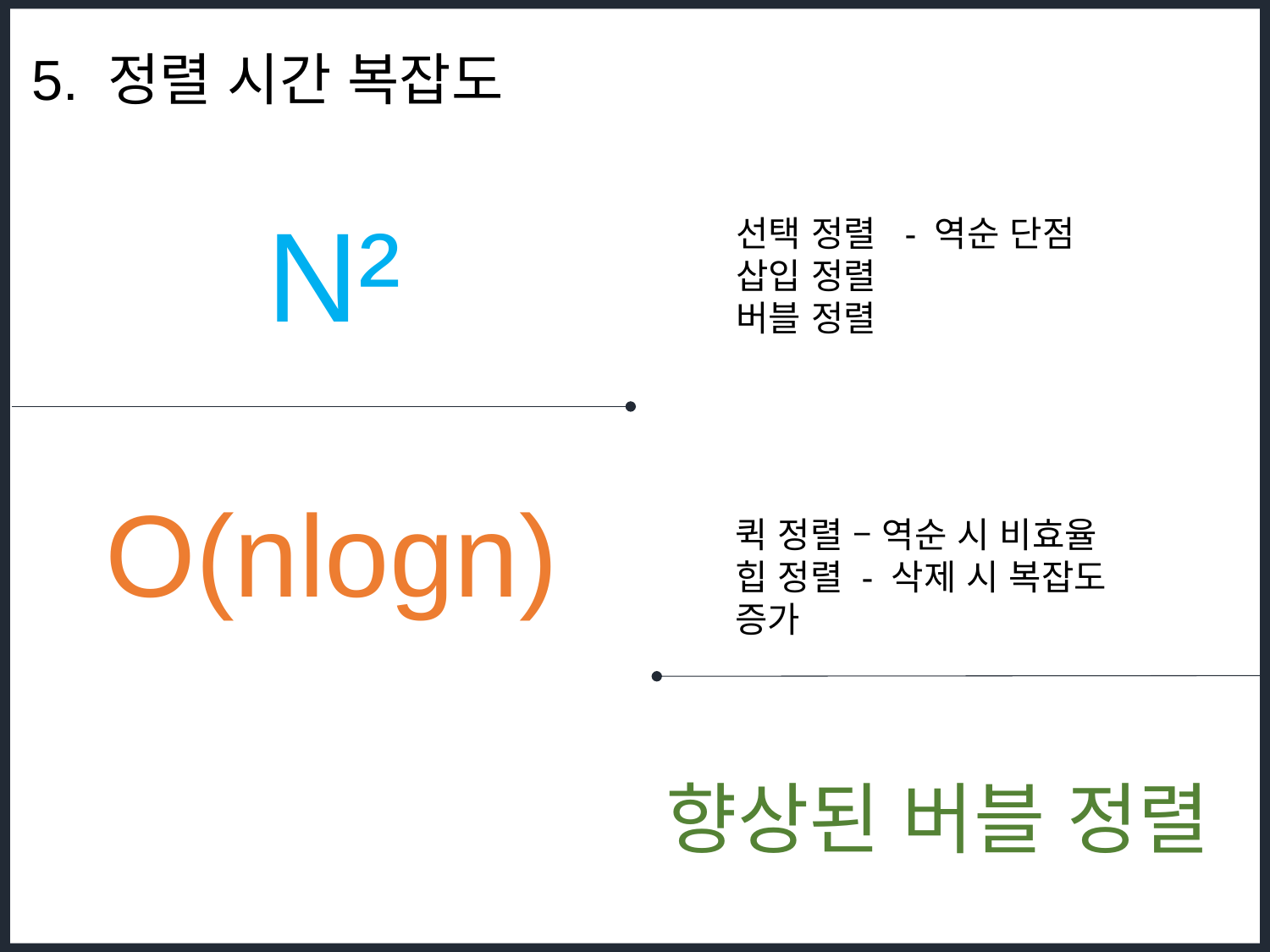

5. 정렬 시간 복잡도
N²
선택 정렬  - 역순 단점
삽입 정렬
버블 정렬
O(nlogn)
퀵 정렬 – 역순 시 비효율
힙 정렬 - 삭제 시 복잡도 증가
향상된 버블 정렬